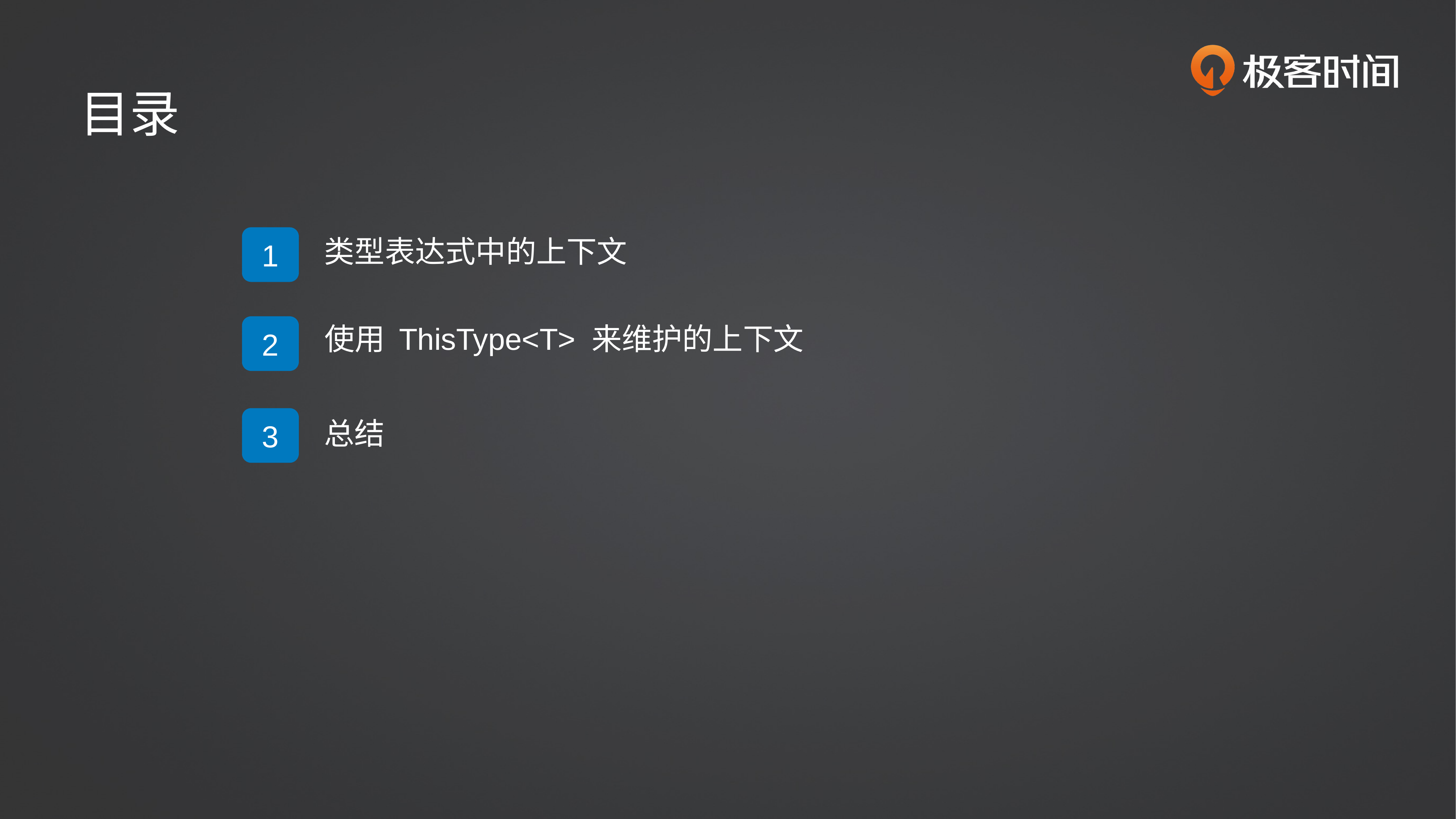

目录

1
类型表达式中的上下文

2
使用 ThisType<T> 来维护的上下文

3
总结